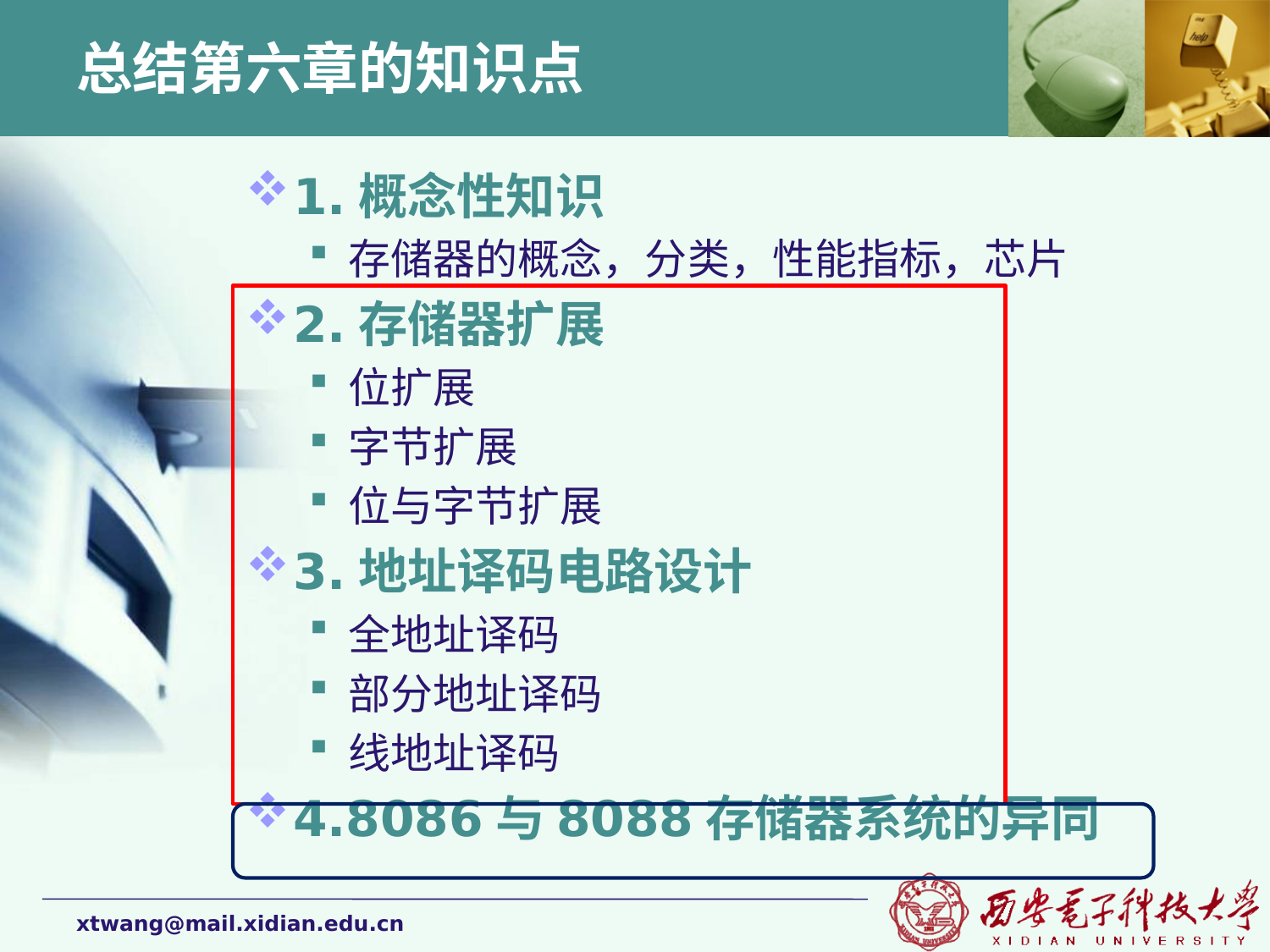

# 总结第六章的知识点
1.概念性知识
存储器的概念，分类，性能指标，芯片
2.存储器扩展
位扩展
字节扩展
位与字节扩展
3.地址译码电路设计
全地址译码
部分地址译码
线地址译码
4.8086与8088存储器系统的异同

xtwang@mail.xidian.edu.cn